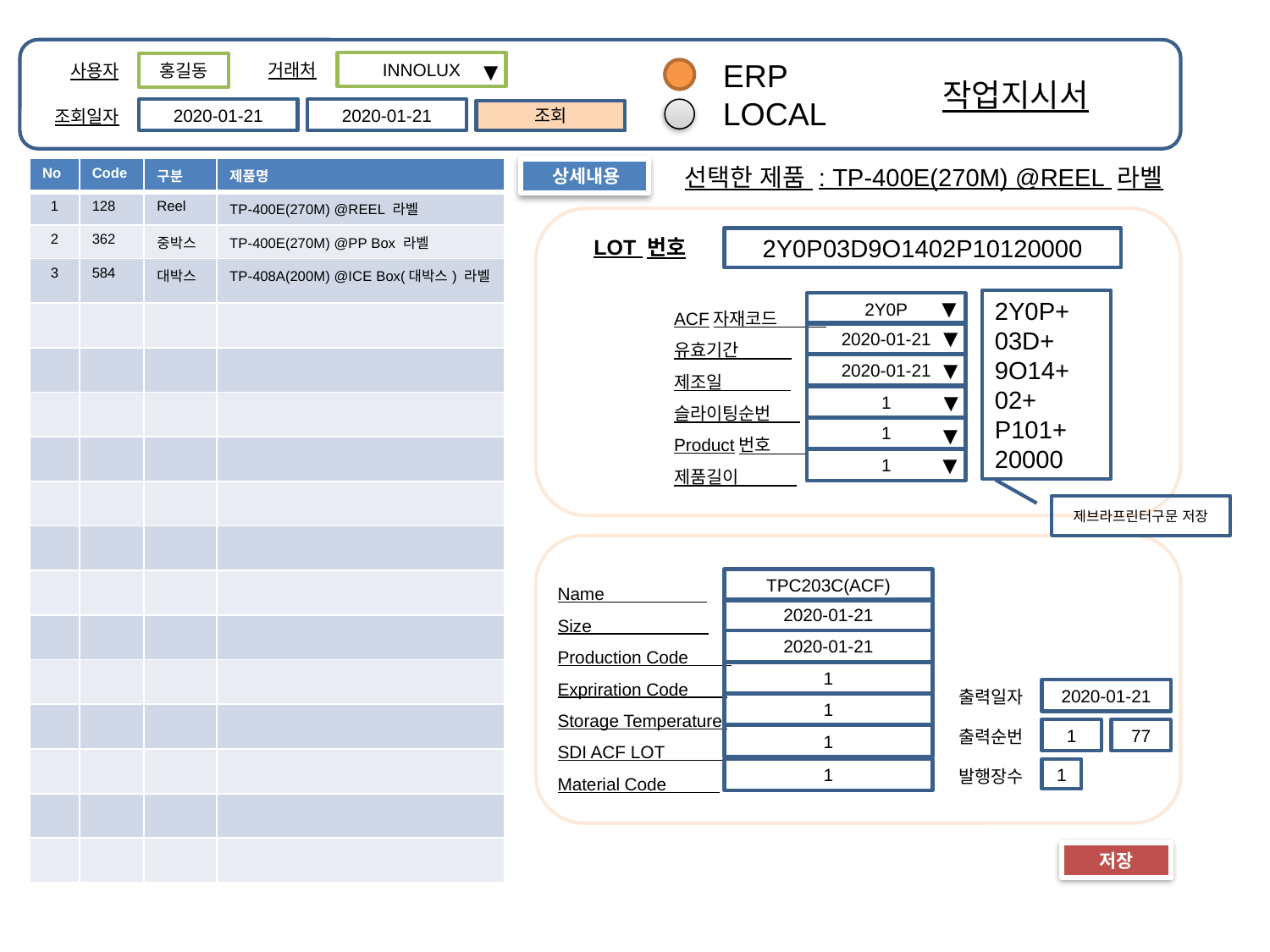

▼
ERP
LOCAL
거래처
INNOLUX
홍길동
사용자

작업지시서
조회일자
2020-01-21
2020-01-21

조회
선택한 제품 : TP-400E(270M) @REEL 라벨
| No | Code | 구분 | 제품명 |
| --- | --- | --- | --- |
| 1 | 128 | Reel | TP-400E(270M) @REEL 라벨 |
| 2 | 362 | 중박스 | TP-400E(270M) @PP Box 라벨 |
| 3 | 584 | 대박스 | TP-408A(200M) @ICE Box(대박스) 라벨 |
|  |  |  |  |
|  |  |  |  |
|  |  |  |  |
|  |  |  |  |
|  |  |  |  |
|  |  |  |  |
|  |  |  |  |
|  |  |  |  |
|  |  |  |  |
|  |  |  |  |
|  |  |  |  |
|  |  |  |  |
|  |  |  |  |
   상세내용

LOT 번호
2Y0P03D9O1402P10120000
▼
2Y0P+
03D+
9O14+
02+
P101+
20000
ACF자재코드
유효기간
제조일
슬라이팅순번
Product번호
제품길이
2Y0P
▼
2020-01-21
▼
2020-01-21
▼
1
▼
1
▼
1
제브라프린터구문 저장

Name
Size
Production Code
Expriration Code
Storage Temperature
SDI ACF LOT
Material Code
TPC203C(ACF)
2020-01-21
2020-01-21
1
출력일자
2020-01-21
1
출력순번
1
77
1
1
발행장수
1
저장